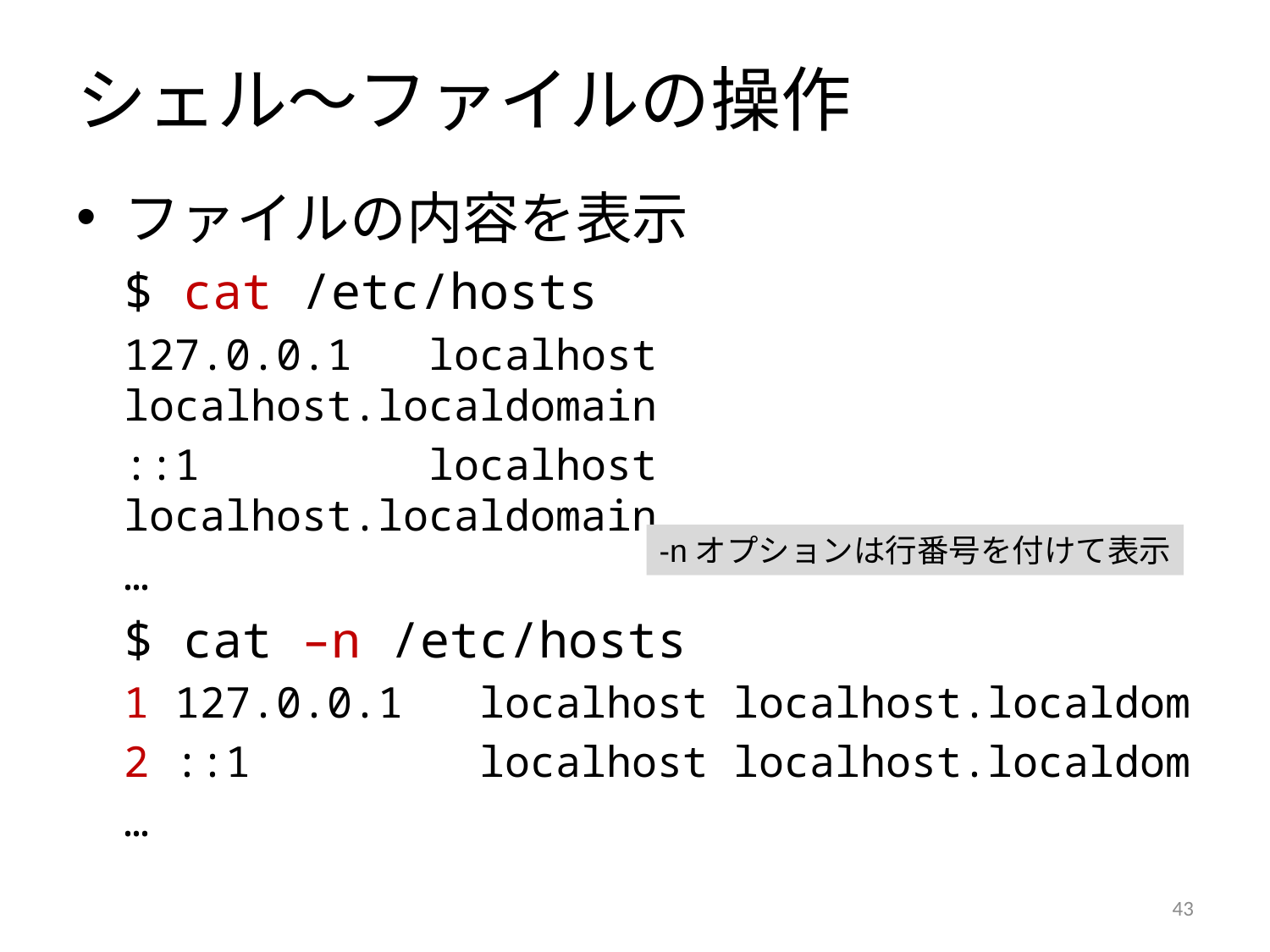

# シェル～ファイルの操作
ファイルの内容を表示
	$ cat /etc/hosts
	127.0.0.1   localhost localhost.localdomain
	::1         localhost localhost.localdomain
	…
	$ cat –n /etc/hosts
	1 127.0.0.1   localhost localhost.localdom
	2 ::1         localhost localhost.localdom
	…
-nオプションは行番号を付けて表示
43